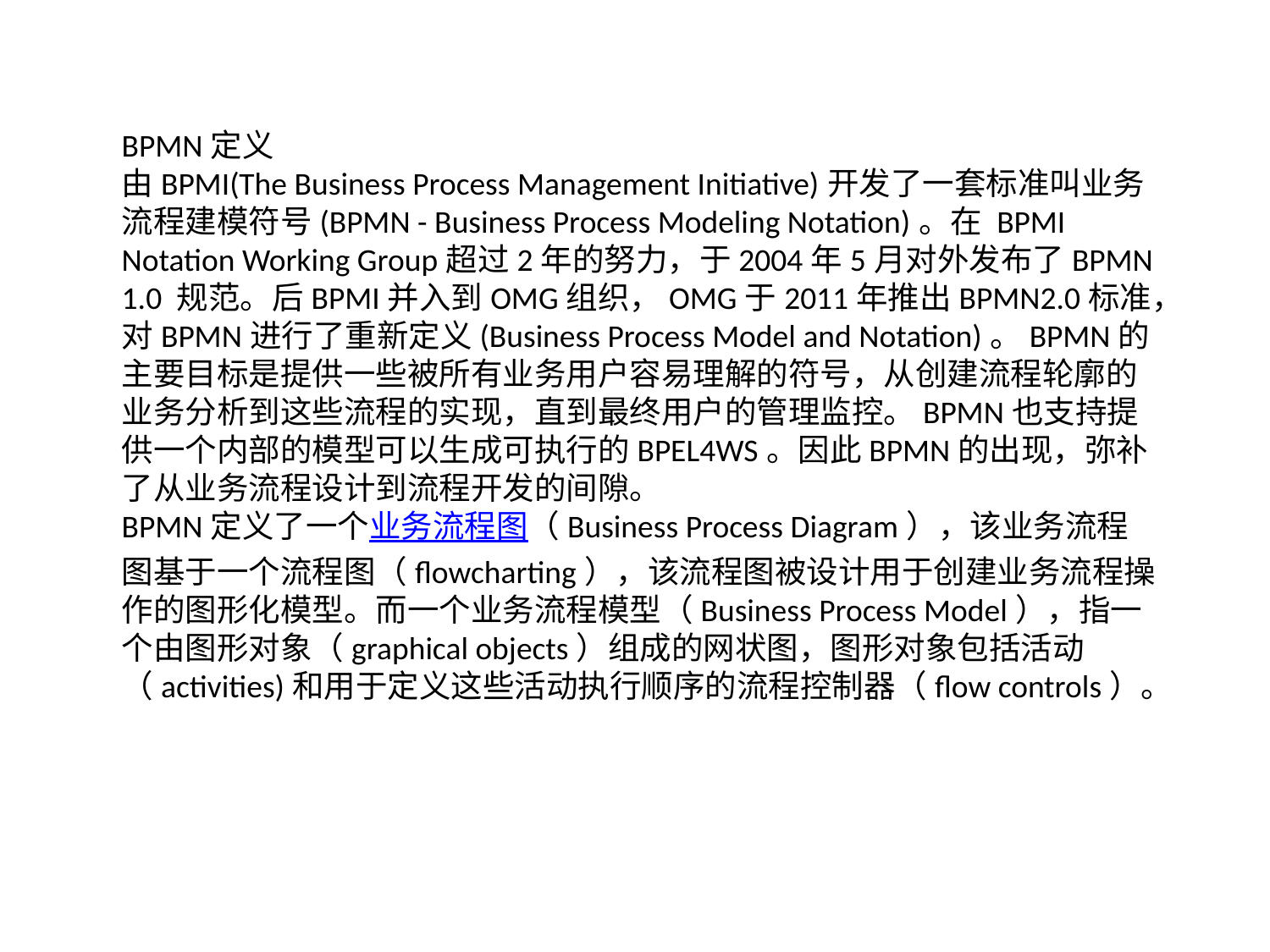

BPMN定义
由BPMI(The Business Process Management Initiative)开发了一套标准叫业务流程建模符号(BPMN - Business Process Modeling Notation)。在 BPMI Notation Working Group超过2年的努力，于2004年5月对外发布了BPMN 1.0 规范。后BPMI并入到OMG组织，OMG于2011年推出BPMN2.0标准，对BPMN进行了重新定义(Business Process Model and Notation)。BPMN的主要目标是提供一些被所有业务用户容易理解的符号，从创建流程轮廓的业务分析到这些流程的实现，直到最终用户的管理监控。BPMN也支持提供一个内部的模型可以生成可执行的BPEL4WS。因此BPMN的出现，弥补了从业务流程设计到流程开发的间隙。
BPMN定义了一个业务流程图（Business Process Diagram），该业务流程图基于一个流程图（flowcharting），该流程图被设计用于创建业务流程操作的图形化模型。而一个业务流程模型（Business Process Model），指一个由图形对象（graphical objects）组成的网状图，图形对象包括活动（activities)和用于定义这些活动执行顺序的流程控制器（flow controls）。